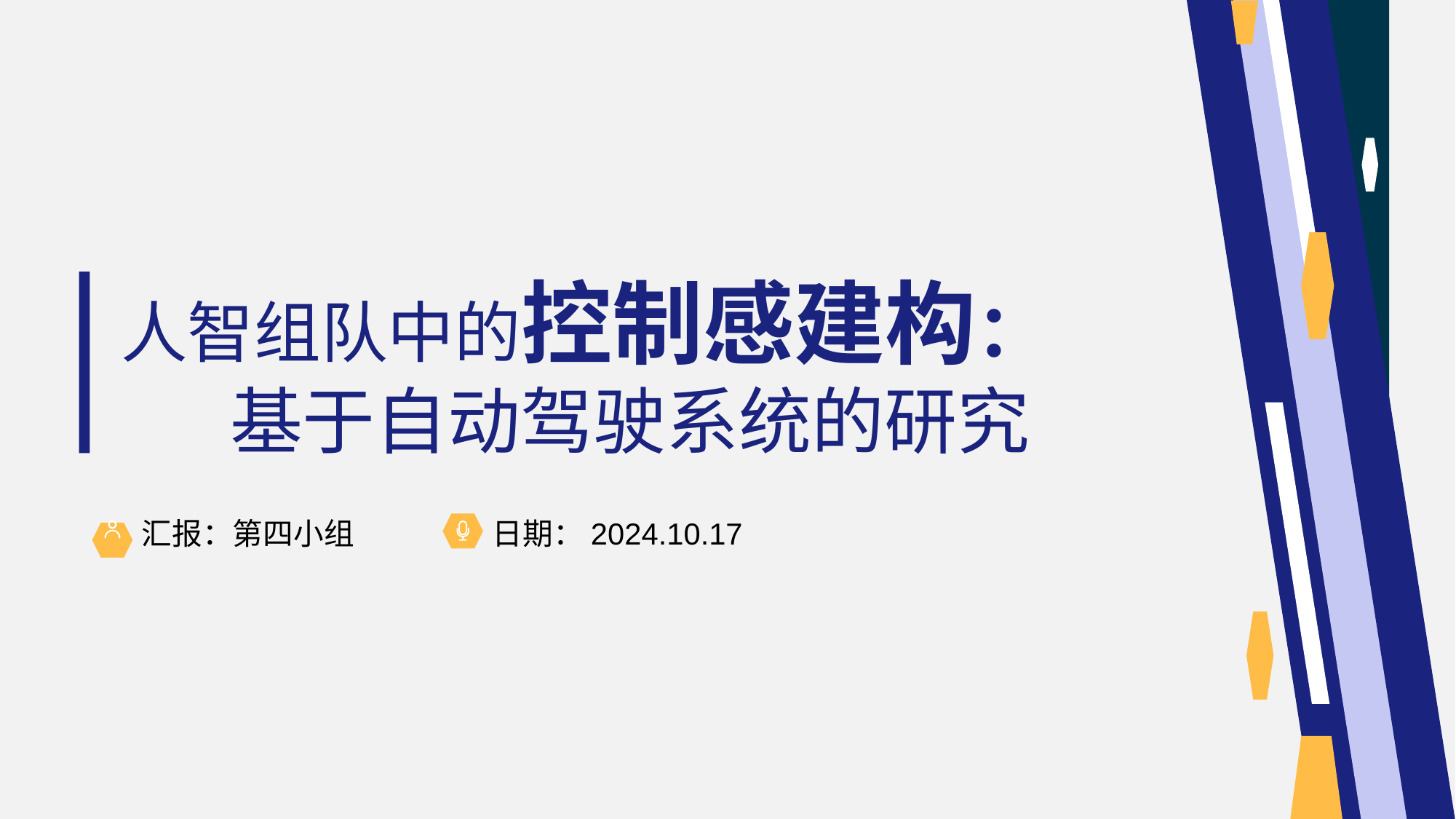

过程总览
理论背景
条目开发
预测试
人智组队中的控制感建构：
	基于自动驾驶系统的研究
项目分析
探索性因素分析
日期：2024.10.17

汇报：第四小组

验证性因素分析
量表测量学性能
最终结果